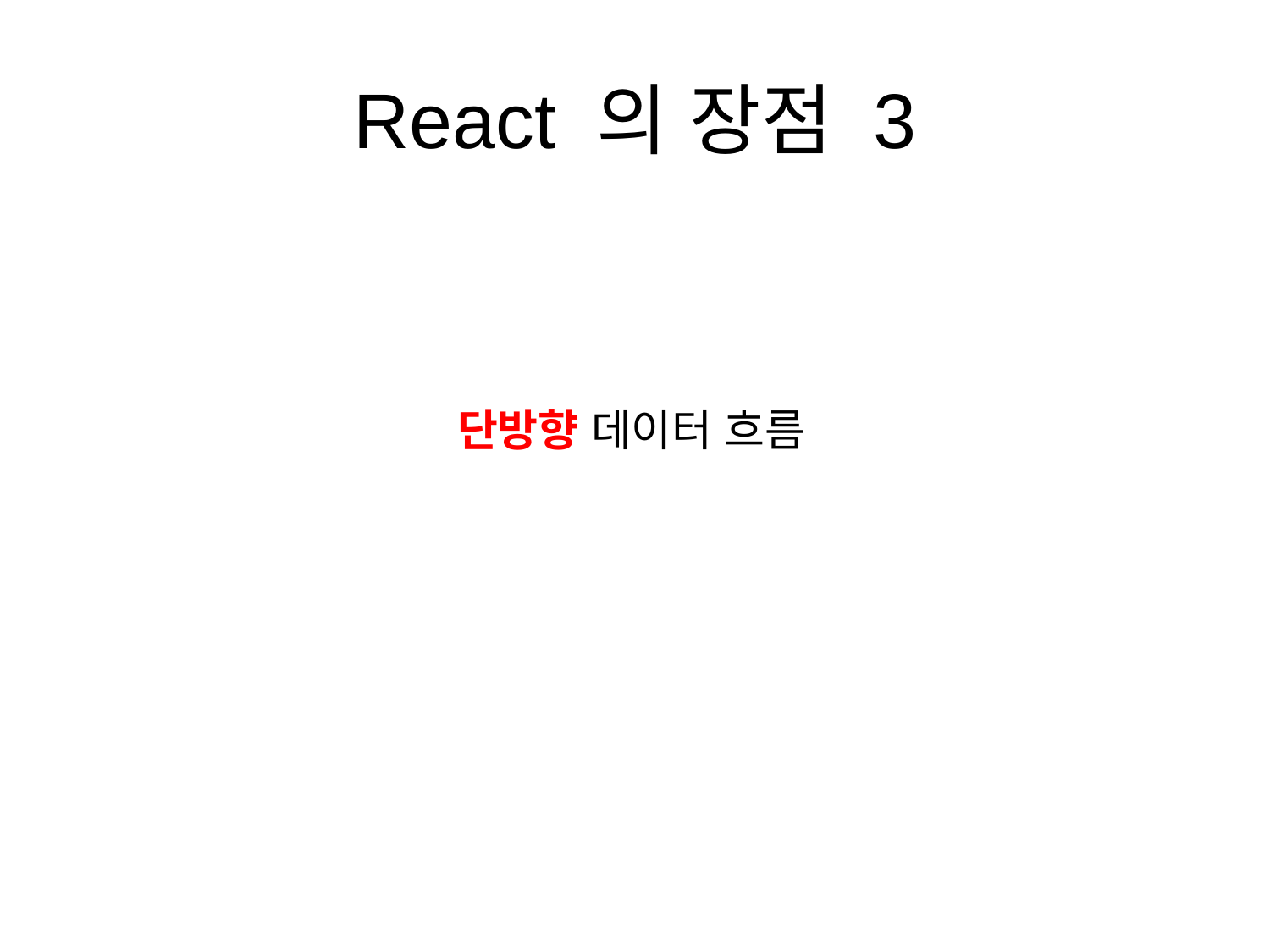

# React 의 장점 3
단방향 데이터 흐름